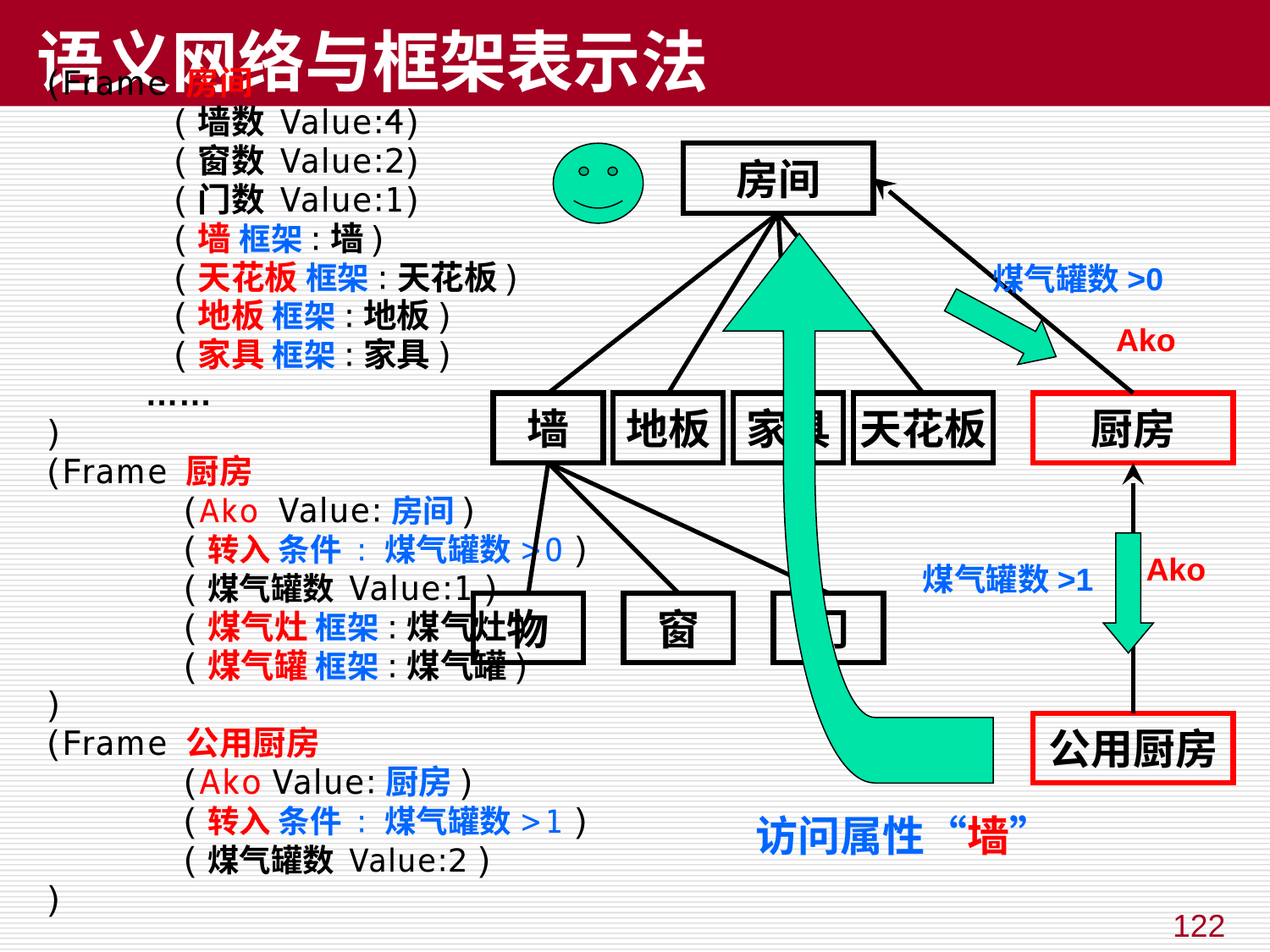

# 语义网络与框架表示法
	(Frame 房间
		(墙数 Value:4)
		(窗数 Value:2)
		(门数 Value:1)
		(墙 框架:墙)
		(天花板 框架:天花板)
		(地板 框架:地板)
		(家具 框架:家具)
	          ……
	)
	(Frame 厨房
		 (Ako  Value:房间)
		 (转入 条件 : 煤气罐数>0 )
		 (煤气罐数 Value:1 )
		 (煤气灶 框架:煤气灶)
		 (煤气罐 框架:煤气罐)
	)
	(Frame 公用厨房
		 (Ako Value:厨房)
		 (转入 条件 : 煤气罐数>1 )
		 (煤气罐数 Value:2 )
	)

房间
煤气罐数>0

Ako

墙
地板
家具
天花板
厨房

Ako
煤气罐数>1
物
窗
门
公用厨房
访问属性“墙”
122